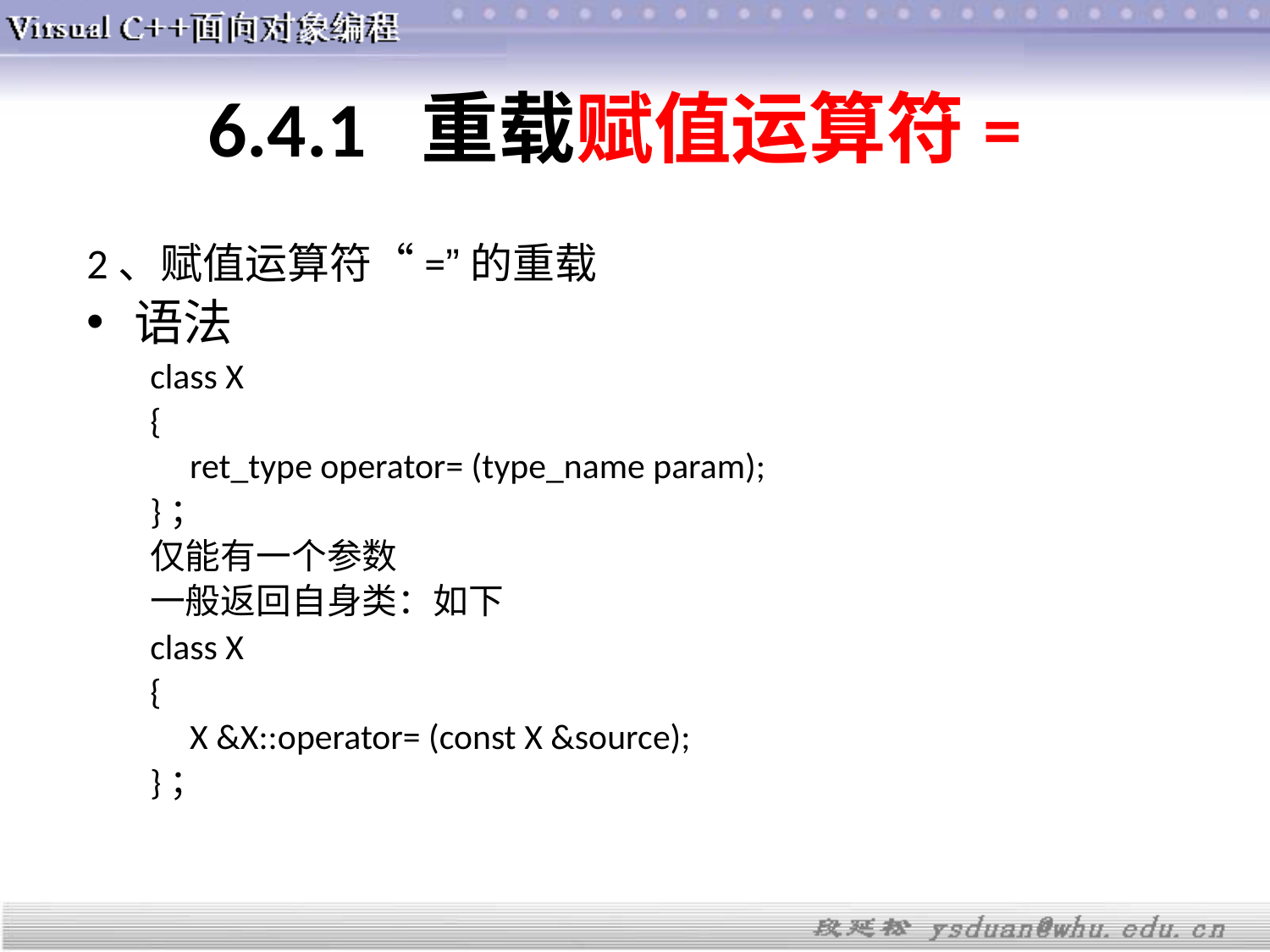

# 6.4.1  重载赋值运算符=
2、赋值运算符“=”的重载
语法
class X
{
	ret_type operator= (type_name param);
}；
仅能有一个参数
一般返回自身类：如下
class X
{
	X &X::operator= (const X &source);
}；